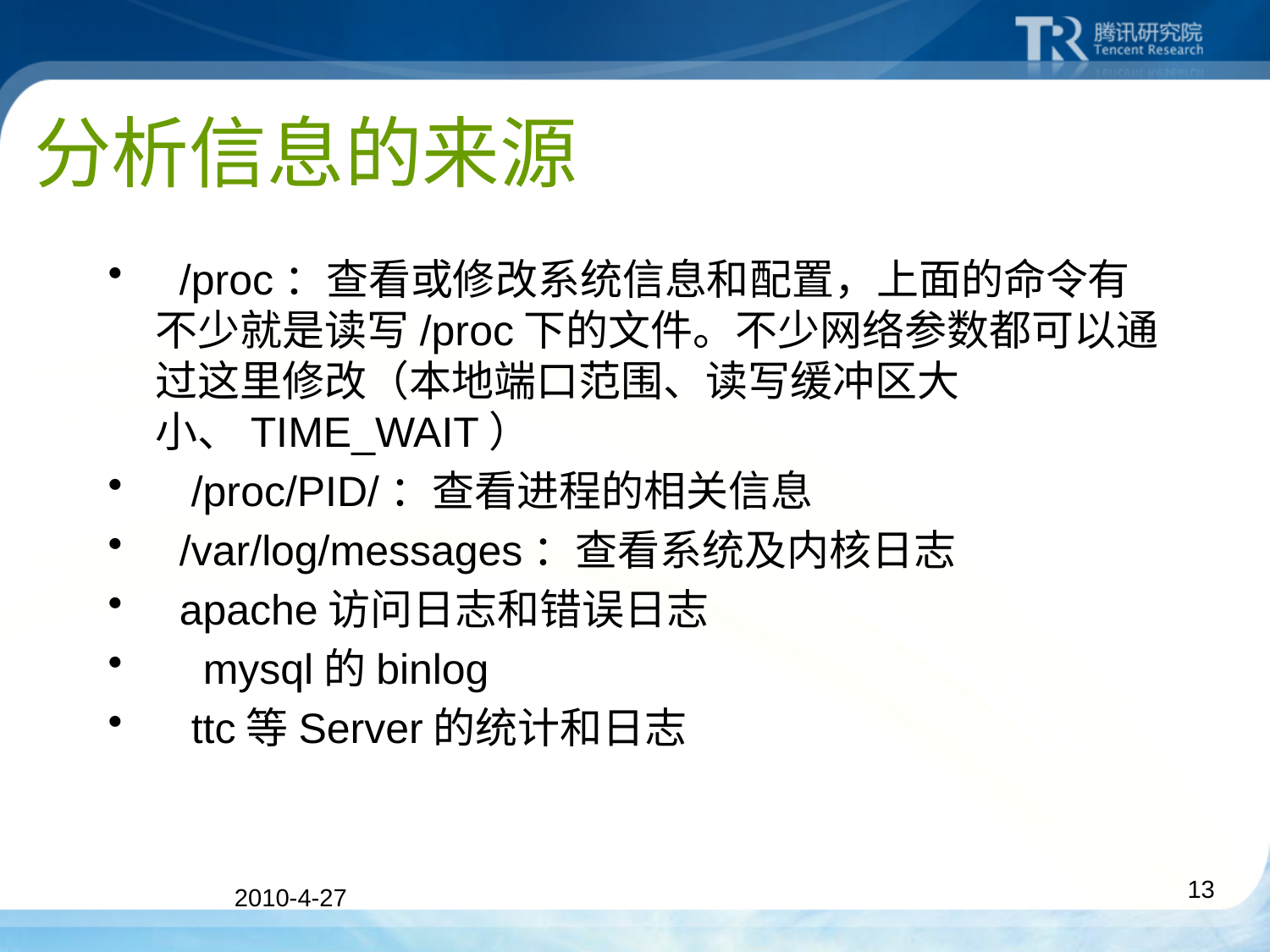

# 分析信息的来源
  /proc：查看或修改系统信息和配置，上面的命令有不少就是读写/proc下的文件。不少网络参数都可以通过这里修改（本地端口范围、读写缓冲区大小、TIME_WAIT）
   /proc/PID/：查看进程的相关信息
  /var/log/messages：查看系统及内核日志
  apache访问日志和错误日志
    mysql的binlog
   ttc等Server的统计和日志
2010-4-27
13